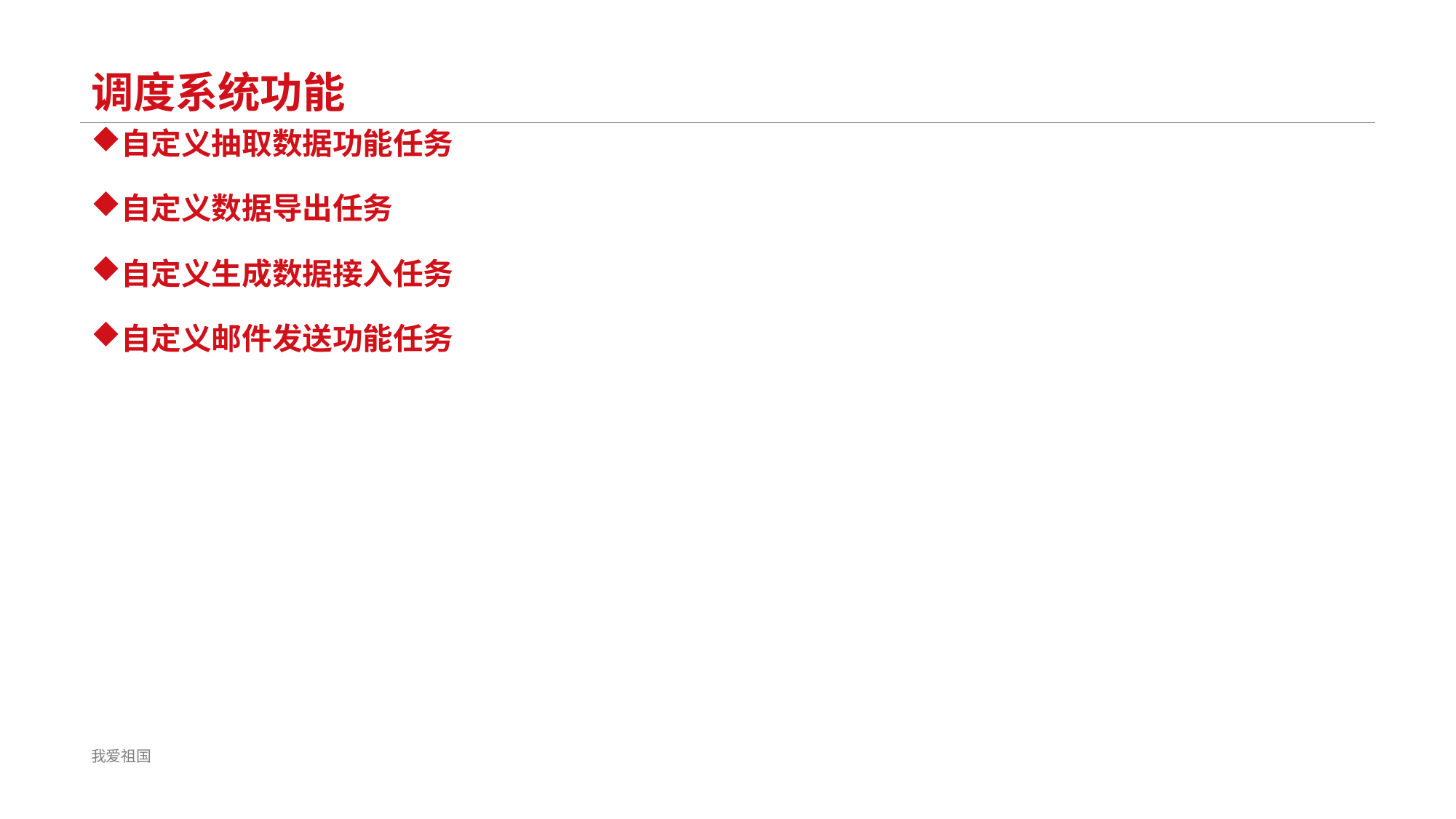

# 调度系统功能
自定义抽取数据功能任务

自定义数据导出任务

自定义生成数据接入任务

自定义邮件发送功能任务

我爱祖国
7